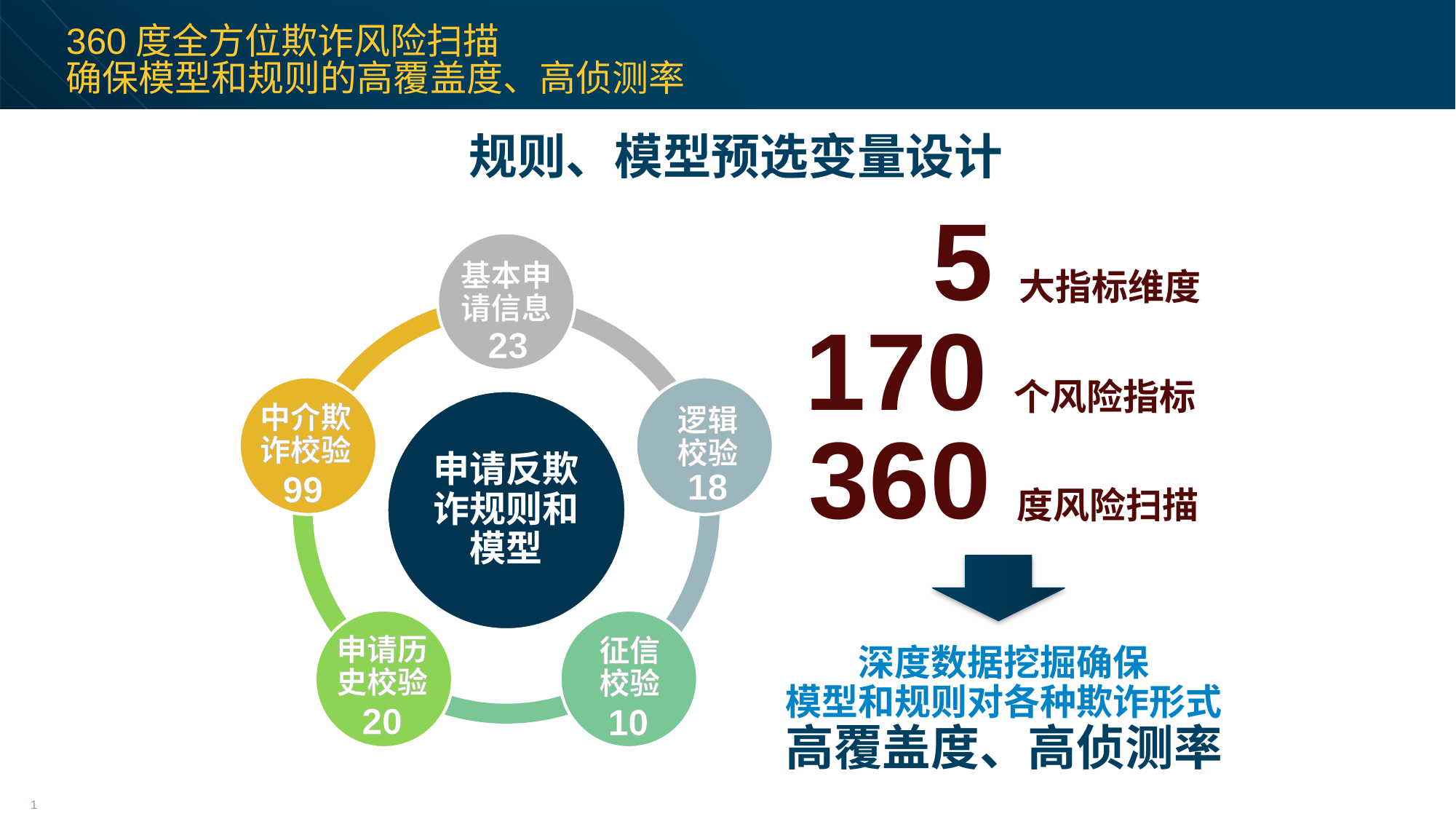

# 360度全方位欺诈风险扫描 确保模型和规则的高覆盖度、高侦测率
规则、模型预选变量设计
5大指标维度
申请反欺诈规则和模型

基本申请信息
170个风险指标
23
中介欺诈校验
逻辑
校验
360度风险扫描
18
99

申请历史校验
征信校验
深度数据挖掘确保
模型和规则对各种欺诈形式
高覆盖度、高侦测率
20
10